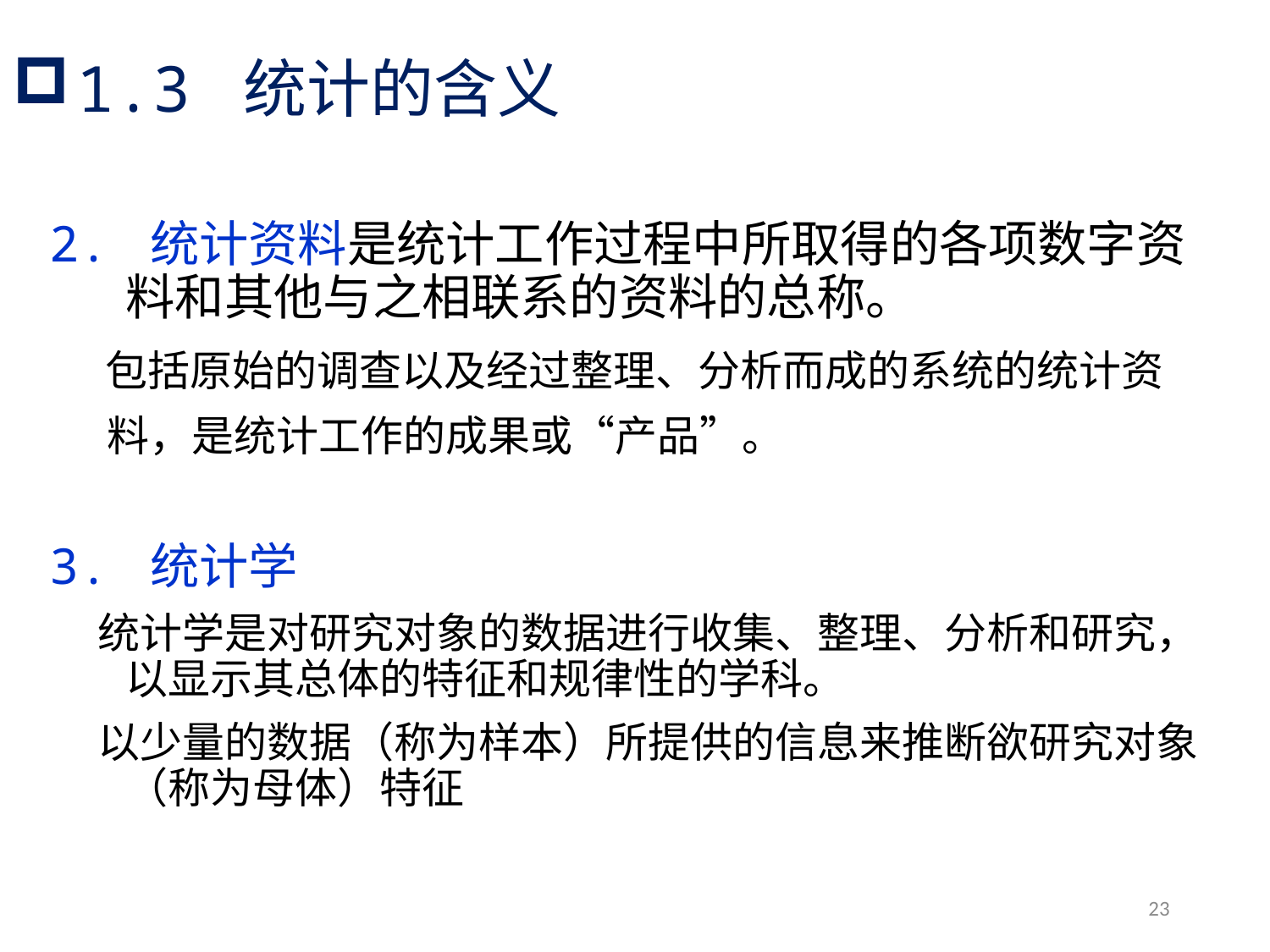

# 1.3 统计的含义
2. 统计资料是统计工作过程中所取得的各项数字资料和其他与之相联系的资料的总称。
    包括原始的调查以及经过整理、分析而成的系统的统计资
     料，是统计工作的成果或“产品”。

3. 统计学
    统计学是对研究对象的数据进行收集、整理、分析和研究，以显示其总体的特征和规律性的学科。
    以少量的数据（称为样本）所提供的信息来推断欲研究对象（称为母体）特征
23